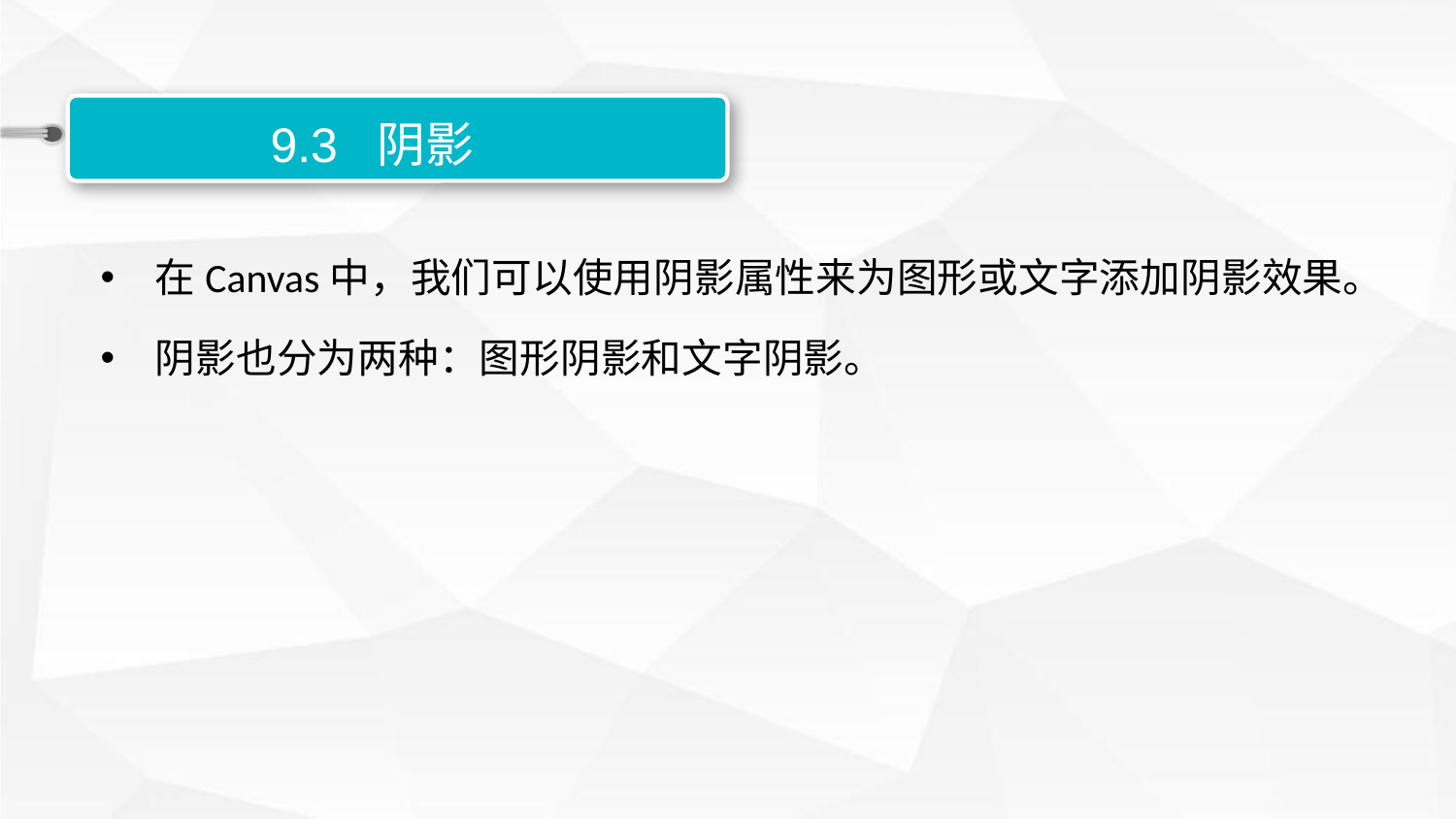

9.3  阴影

在Canvas中，我们可以使用阴影属性来为图形或文字添加阴影效果。
阴影也分为两种：图形阴影和文字阴影。